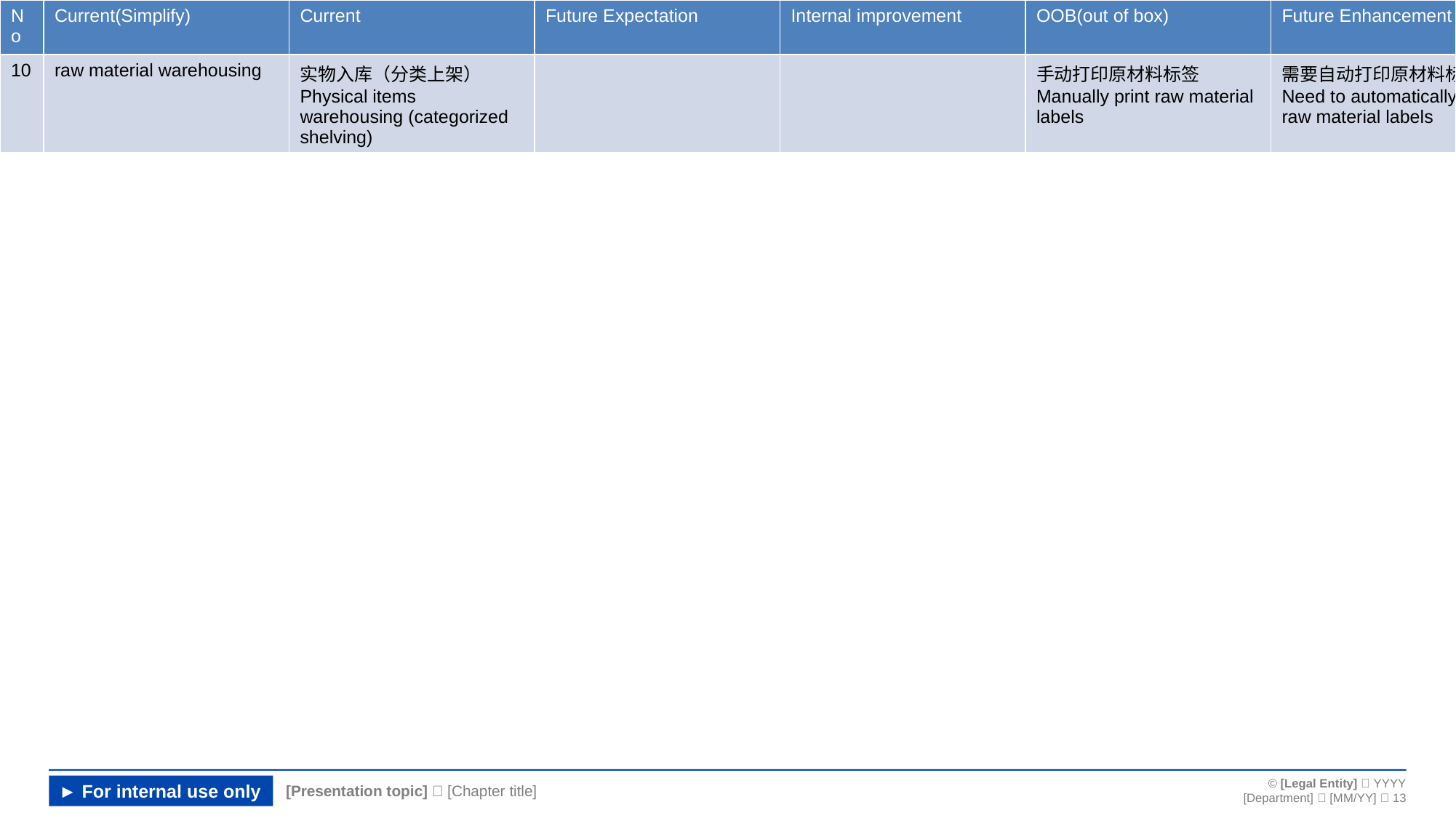

| No | Current(Simplify) | Current | Future Expectation | Internal improvement | OOB(out of box) | Future Enhancement |  |
| --- | --- | --- | --- | --- | --- | --- | --- |
| 10 | raw material warehousing | 实物入库（分类上架） Physical items warehousing (categorized shelving) |  |  | 手动打印原材料标签 Manually print raw material labels | 需要自动打印原材料标签 Need to automatically print raw material labels |  |
#